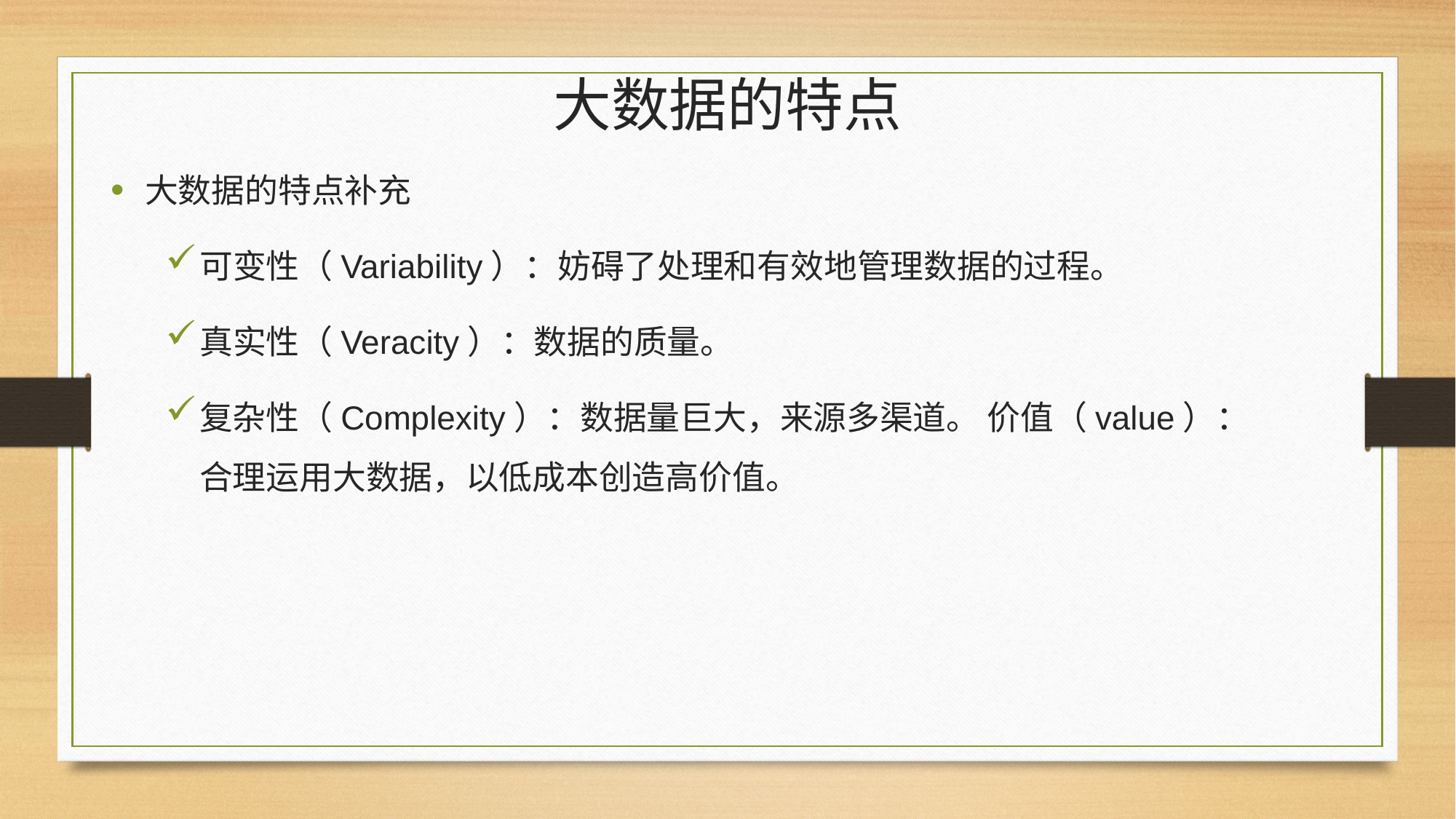

# 大数据的特点
大数据的特点补充
可变性（Variability）：妨碍了处理和有效地管理数据的过程。
真实性（Veracity）：数据的质量。
复杂性（Complexity）：数据量巨大，来源多渠道。 价值（value）：合理运用大数据，以低成本创造高价值。